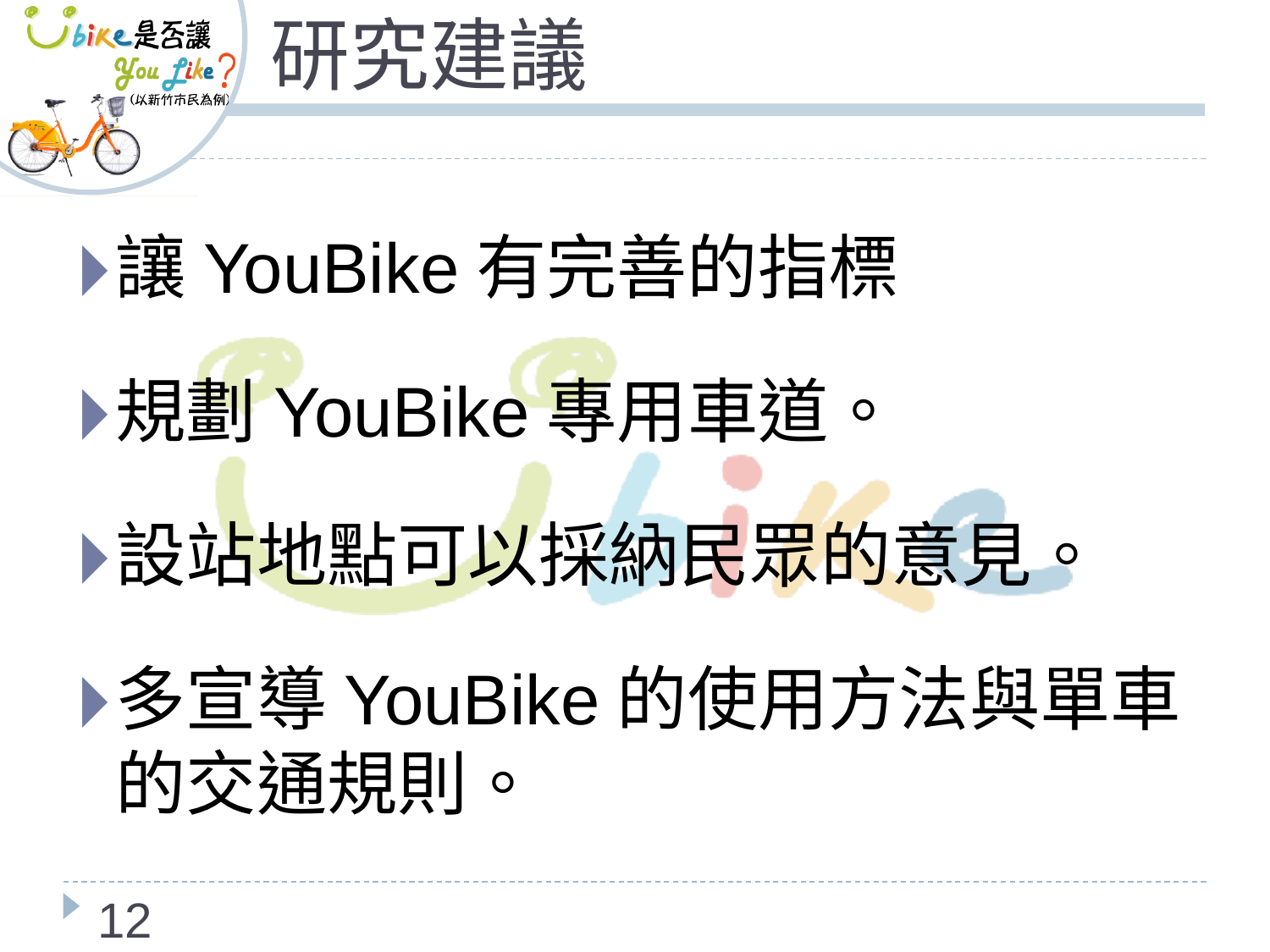

# 研究建議
讓YouBike有完善的指標

規劃YouBike專用車道。

設站地點可以採納民眾的意見。

多宣導YouBike的使用方法與單車的交通規則。
12